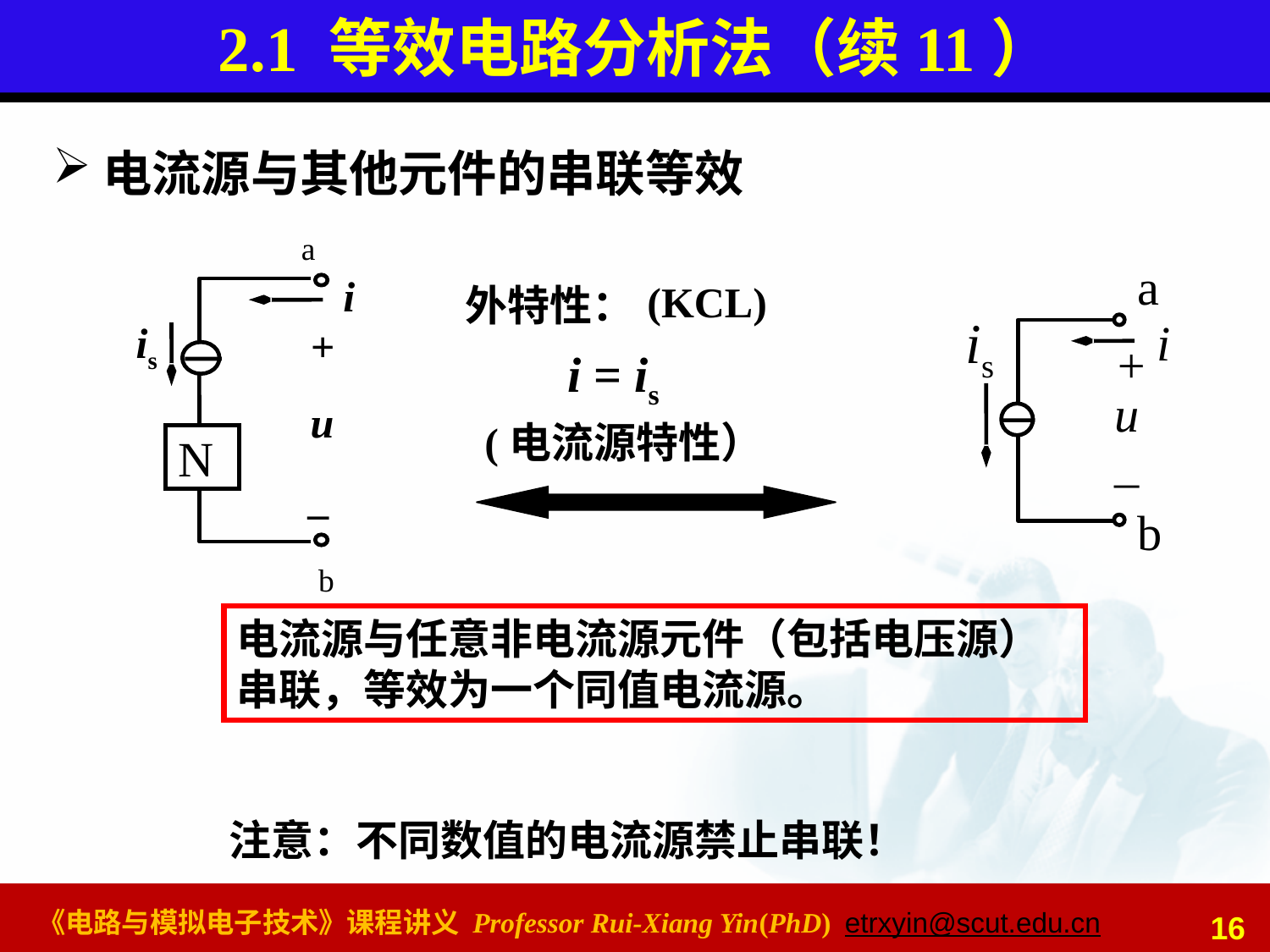

# 2.1 等效电路分析法（续11）
电流源与其他元件的串联等效
a
i

+
u
_

is

N

b
a
is
i

+
u
_

b

(KCL)
外特性：
i = is
(电流源特性）

电流源与任意非电流源元件（包括电压源）串联，等效为一个同值电流源。
注意：不同数值的电流源禁止串联！
16